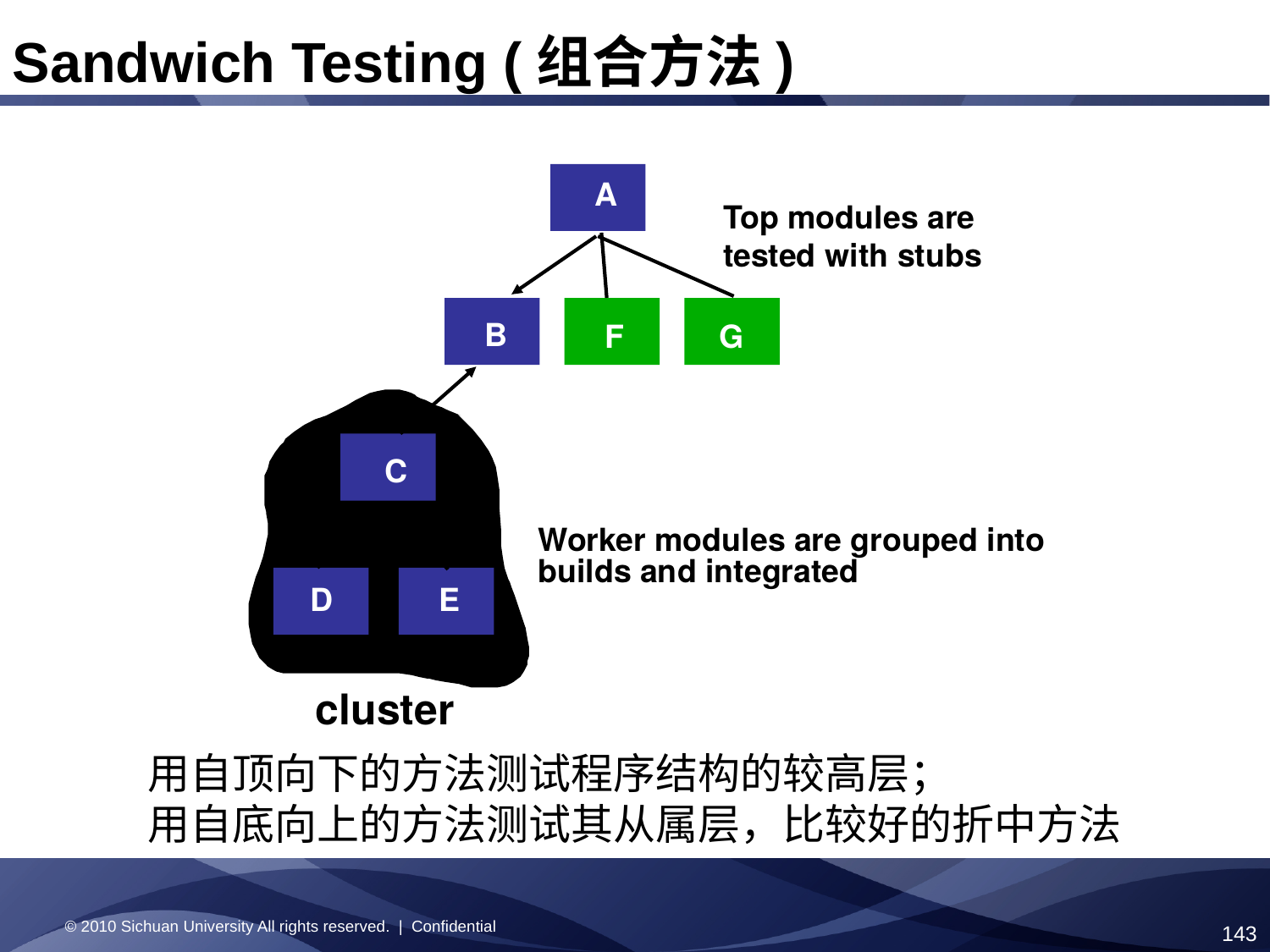

Sandwich Testing (组合方法)

A
Top modules are
tested with stubs

B
F
G

C

Worker modules are grouped into
builds and integrated

D
E
cluster
用自顶向下的方法测试程序结构的较高层；
用自底向上的方法测试其从属层，比较好的折中方法
© 2010 Sichuan University All rights reserved.  |  Confidential
143